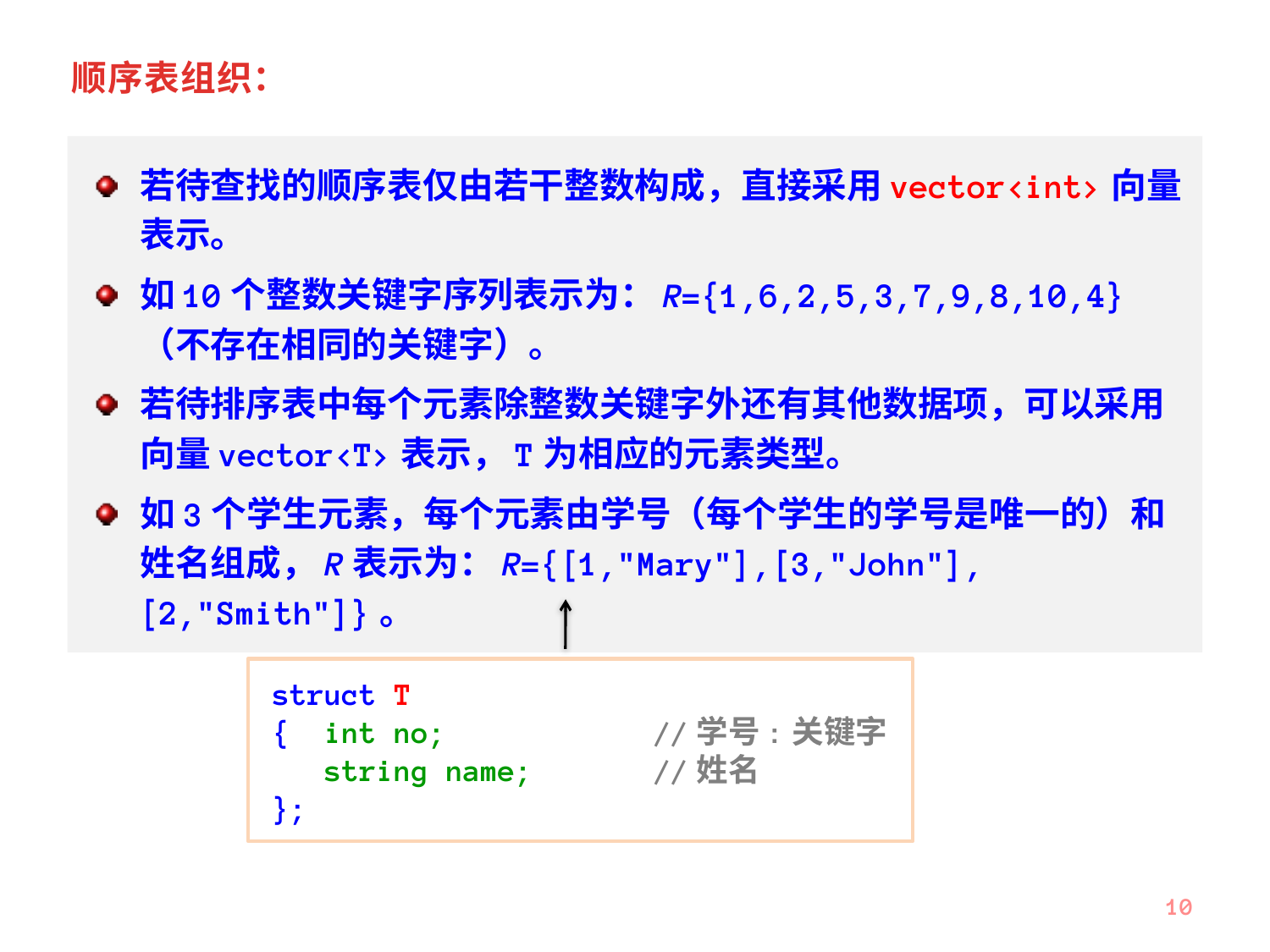

顺序表组织：
若待查找的顺序表仅由若干整数构成，直接采用vector<int>向量表示。
如10个整数关键字序列表示为：R={1,6,2,5,3,7,9,8,10,4}（不存在相同的关键字）。
若待排序表中每个元素除整数关键字外还有其他数据项，可以采用向量vector<T>表示，T为相应的元素类型。
如3个学生元素，每个元素由学号（每个学生的学号是唯一的）和姓名组成，R表示为：R={[1,"Mary"],[3,"John"],[2,"Smith"]}。
struct T
{  int no;		//学号:关键字
   string name;	//姓名
};
10